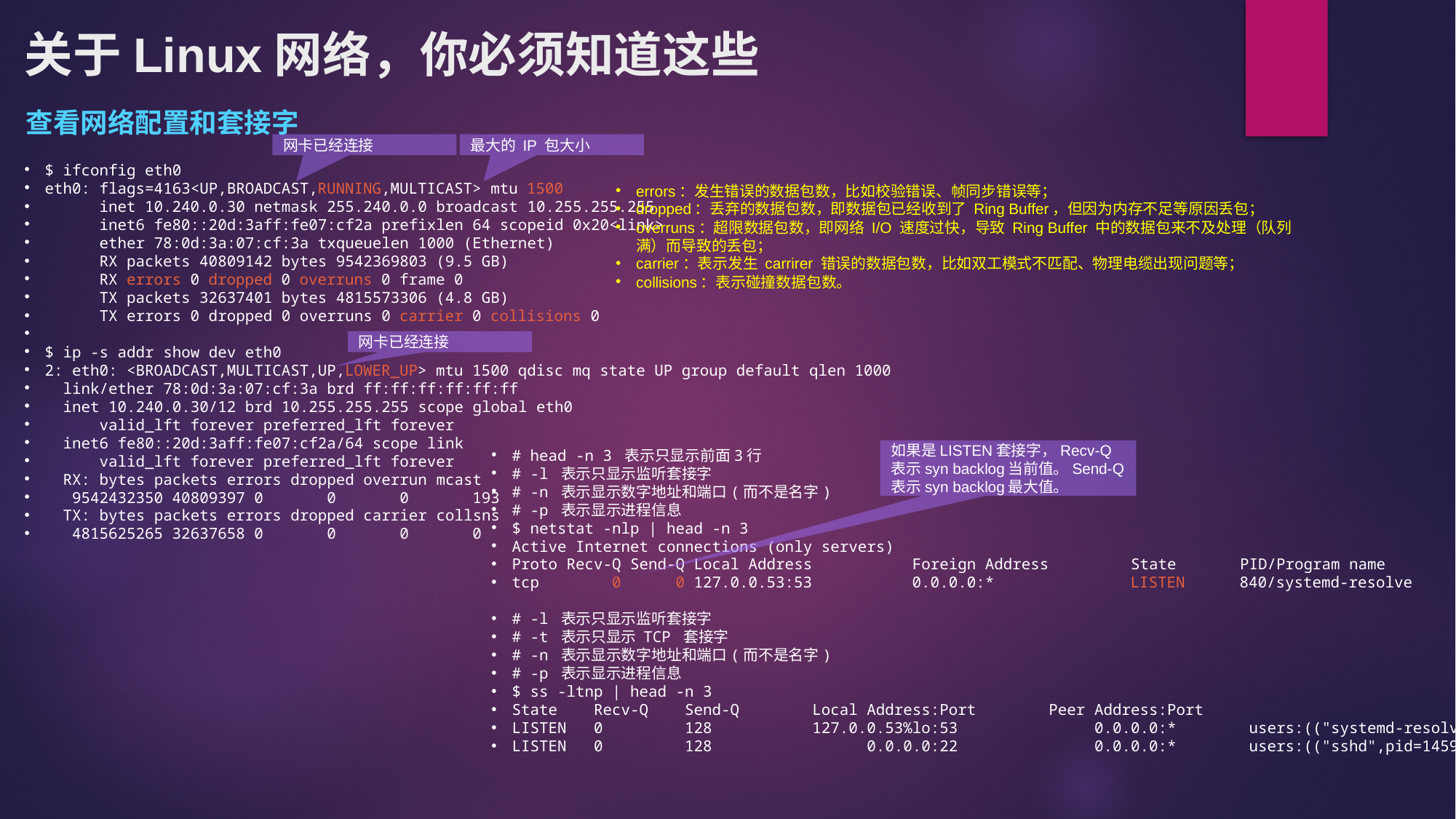

# 关于Linux网络，你必须知道这些
查看网络配置和套接字
最大的 IP 包大小
网卡已经连接
$ ifconfig eth0
eth0: flags=4163<UP,BROADCAST,RUNNING,MULTICAST> mtu 1500
      inet 10.240.0.30 netmask 255.240.0.0 broadcast 10.255.255.255
      inet6 fe80::20d:3aff:fe07:cf2a prefixlen 64 scopeid 0x20<link>
      ether 78:0d:3a:07:cf:3a txqueuelen 1000 (Ethernet)
      RX packets 40809142 bytes 9542369803 (9.5 GB)
      RX errors 0 dropped 0 overruns 0 frame 0
      TX packets 32637401 bytes 4815573306 (4.8 GB)
      TX errors 0 dropped 0 overruns 0 carrier 0 collisions 0
​
$ ip -s addr show dev eth0
2: eth0: <BROADCAST,MULTICAST,UP,LOWER_UP> mtu 1500 qdisc mq state UP group default qlen 1000
  link/ether 78:0d:3a:07:cf:3a brd ff:ff:ff:ff:ff:ff
  inet 10.240.0.30/12 brd 10.255.255.255 scope global eth0
      valid_lft forever preferred_lft forever
  inet6 fe80::20d:3aff:fe07:cf2a/64 scope link
      valid_lft forever preferred_lft forever
  RX: bytes packets errors dropped overrun mcast
   9542432350 40809397 0       0       0       193
  TX: bytes packets errors dropped carrier collsns
   4815625265 32637658 0       0       0       0
errors：发生错误的数据包数，比如校验错误、帧同步错误等；
dropped：丢弃的数据包数，即数据包已经收到了 Ring Buffer，但因为内存不足等原因丢包；
overruns：超限数据包数，即网络 I/O 速度过快，导致 Ring Buffer 中的数据包来不及处理（队列满）而导致的丢包；
carrier：表示发生 carrirer 错误的数据包数，比如双工模式不匹配、物理电缆出现问题等；
collisions：表示碰撞数据包数。
网卡已经连接
# head -n 3 表示只显示前面3行
# -l 表示只显示监听套接字
# -n 表示显示数字地址和端口(而不是名字)
# -p 表示显示进程信息
$ netstat -nlp | head -n 3
Active Internet connections (only servers)
Proto Recv-Q Send-Q Local Address           Foreign Address         State       PID/Program name
tcp        0      0 127.0.0.53:53           0.0.0.0:*               LISTEN      840/systemd-resolve

# -l 表示只显示监听套接字
# -t 表示只显示 TCP 套接字
# -n 表示显示数字地址和端口(而不是名字)
# -p 表示显示进程信息
$ ss -ltnp | head -n 3
State    Recv-Q    Send-Q        Local Address:Port        Peer Address:Port
LISTEN   0         128           127.0.0.53%lo:53               0.0.0.0:*        users:(("systemd-resolve",pid=840,fd=13))
LISTEN   0         128                 0.0.0.0:22               0.0.0.0:*        users:(("sshd",pid=1459,fd=3))
如果是LISTEN套接字，Recv-Q表示syn backlog当前值。Send-Q表示syn backlog最大值。